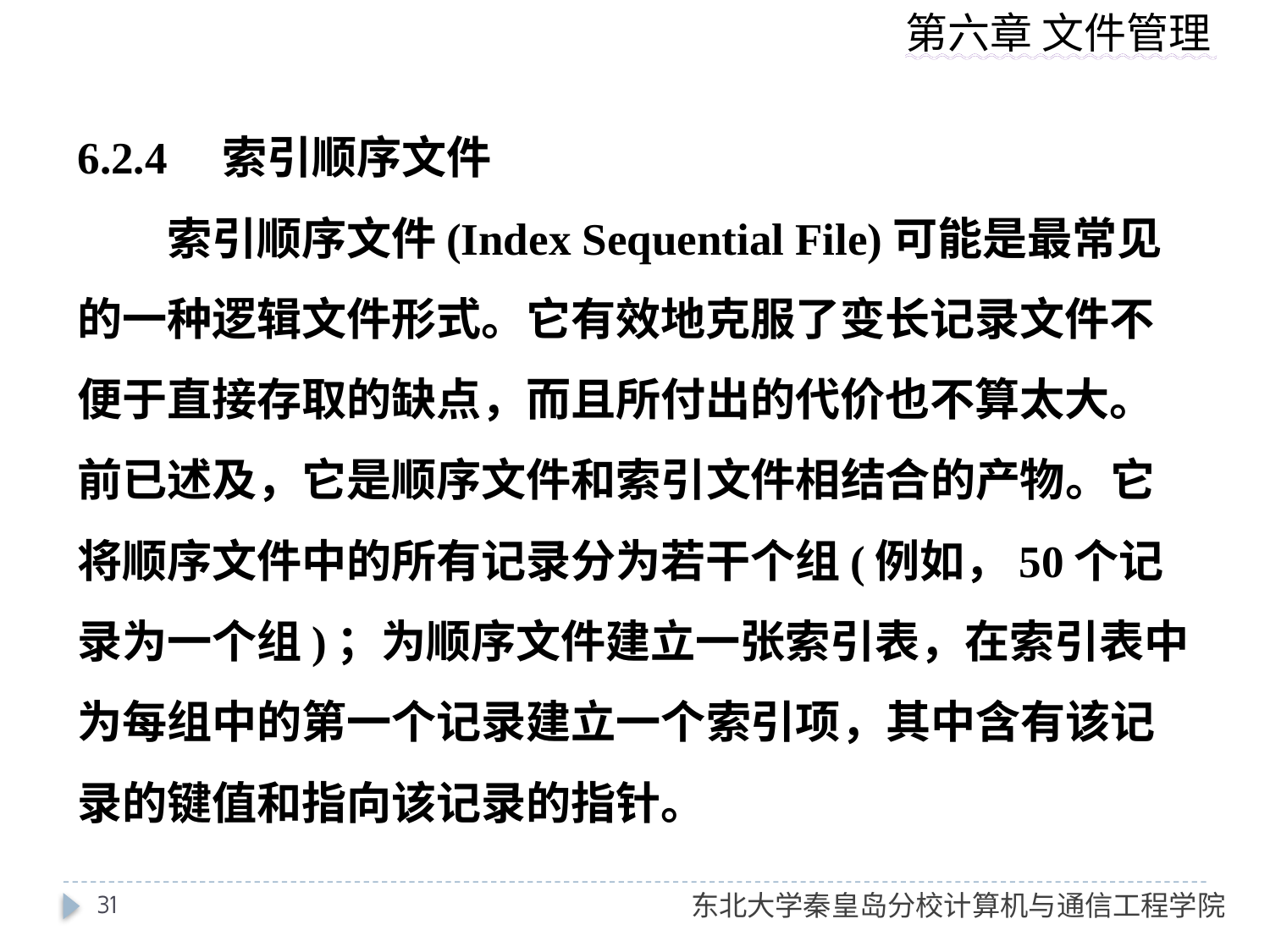

6.2.4　索引顺序文件
　　索引顺序文件(Index Sequential File)可能是最常见的一种逻辑文件形式。它有效地克服了变长记录文件不便于直接存取的缺点，而且所付出的代价也不算太大。前已述及，它是顺序文件和索引文件相结合的产物。它将顺序文件中的所有记录分为若干个组(例如，50个记录为一个组)；为顺序文件建立一张索引表，在索引表中为每组中的第一个记录建立一个索引项，其中含有该记录的键值和指向该记录的指针。
31